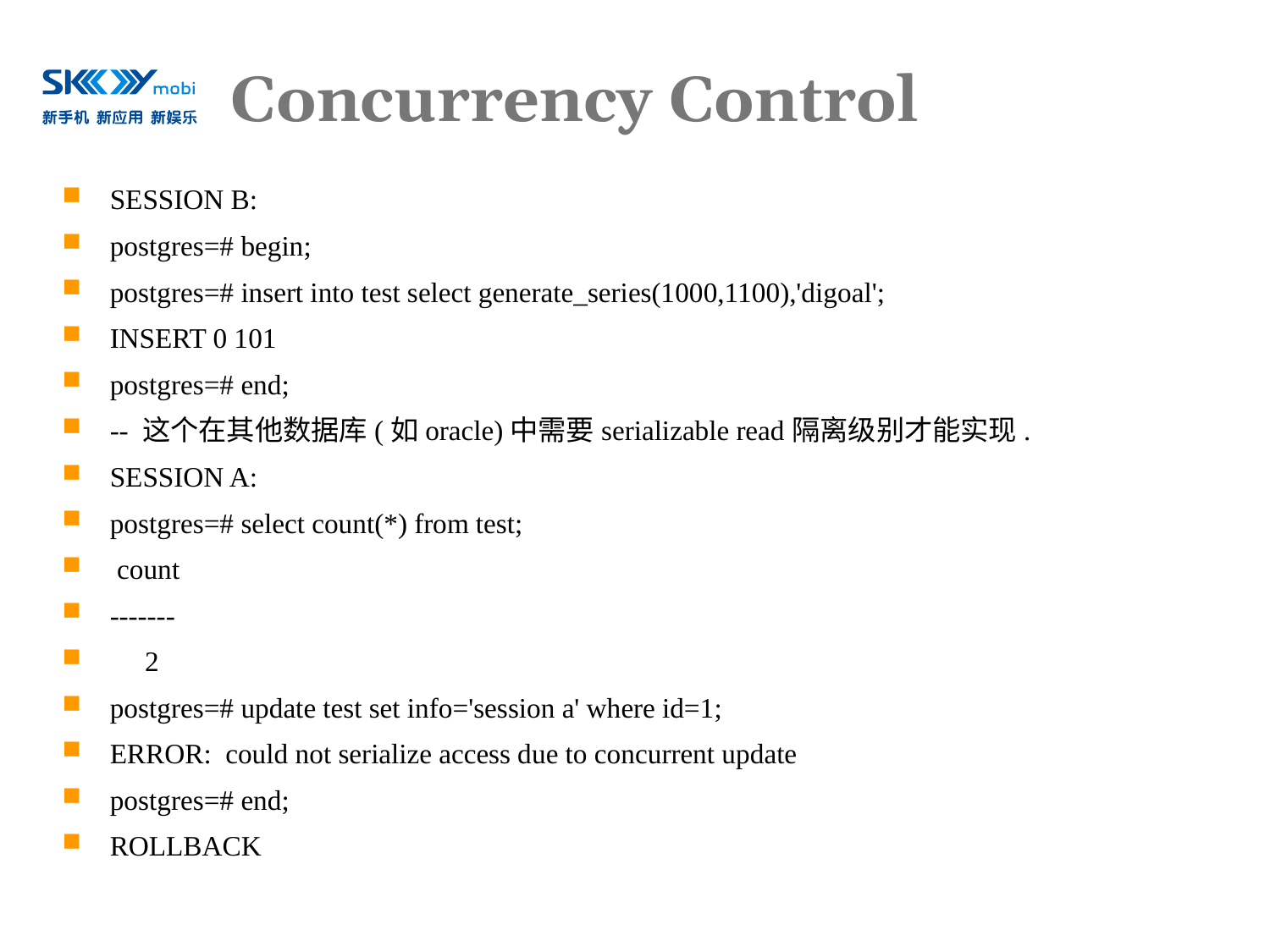

# Concurrency Control
SESSION B:
postgres=# begin;
postgres=# insert into test select generate_series(1000,1100),'digoal';
INSERT 0 101
postgres=# end;
-- 这个在其他数据库(如oracle)中需要serializable read隔离级别才能实现.
SESSION A:
postgres=# select count(*) from test;
 count
-------
     2
postgres=# update test set info='session a' where id=1;
ERROR:  could not serialize access due to concurrent update
postgres=# end;
ROLLBACK